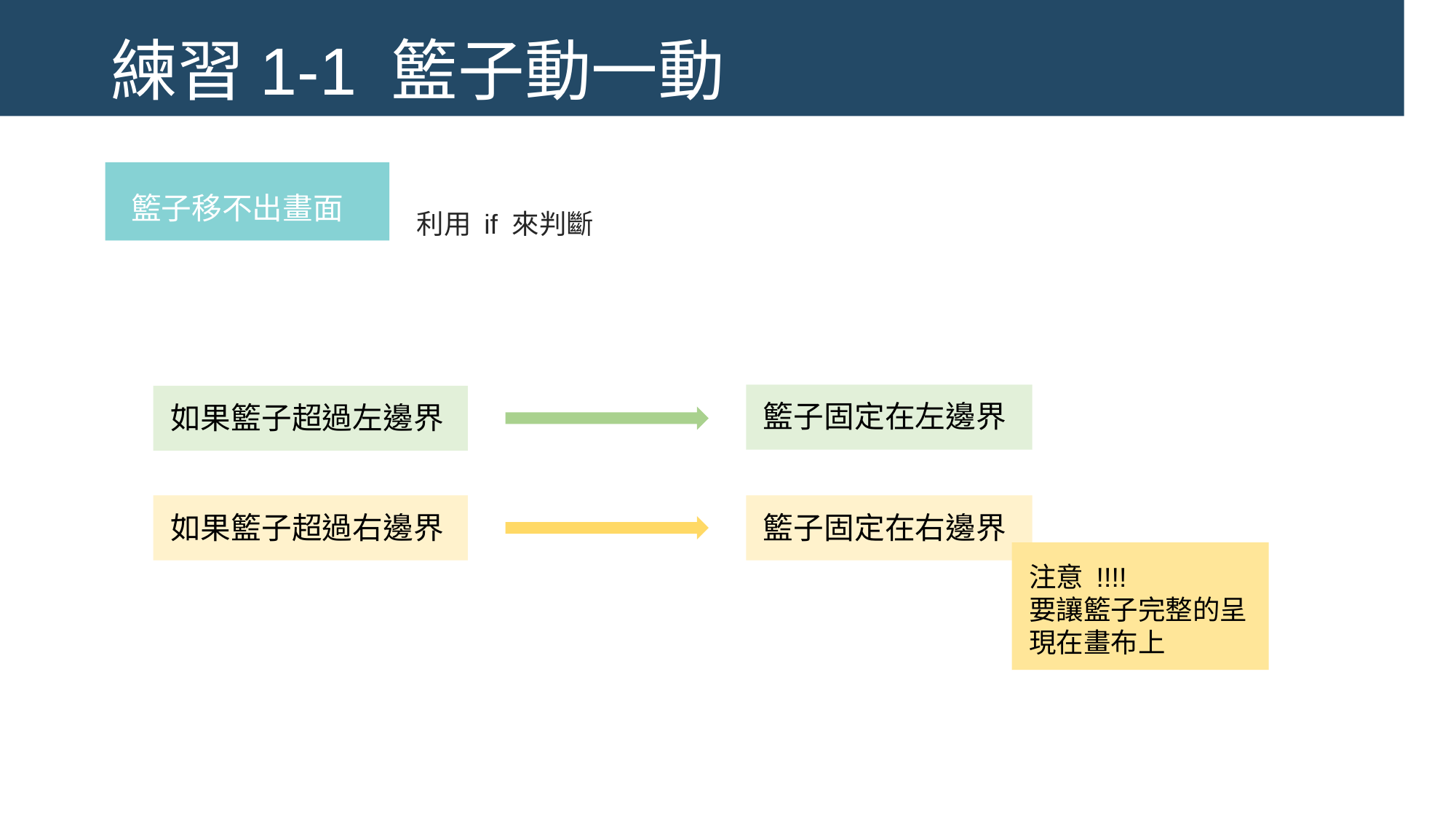

# 練習1-1 籃子動一動
籃子移不出畫面
利用 if 來判斷
籃子固定在左邊界
如果籃子超過左邊界

籃子固定在右邊界
如果籃子超過右邊界

注意 !!!!
要讓籃子完整的呈現在畫布上